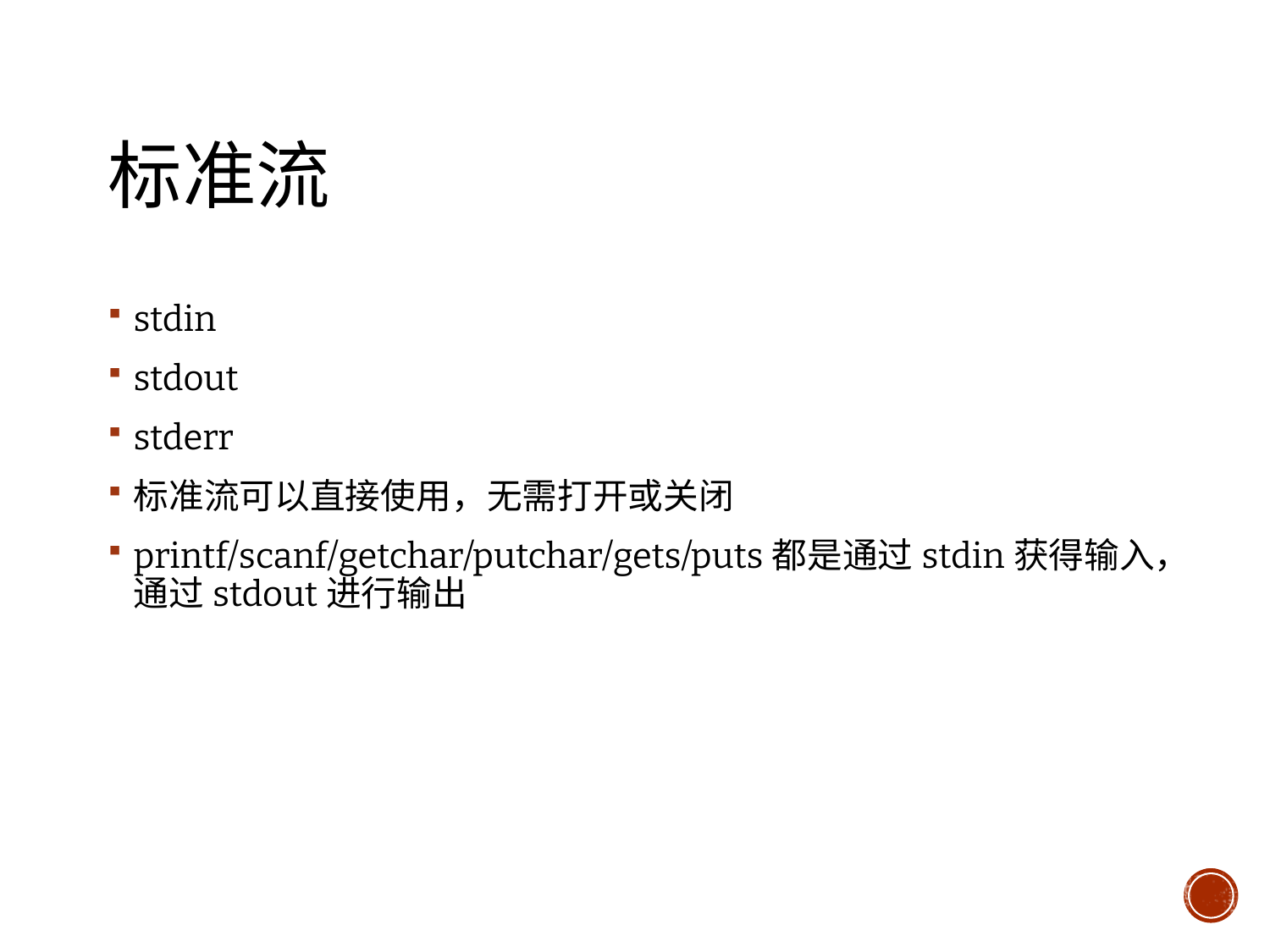

# 标准流
stdin
stdout
stderr
标准流可以直接使用，无需打开或关闭
printf/scanf/getchar/putchar/gets/puts都是通过stdin获得输入，通过stdout进行输出